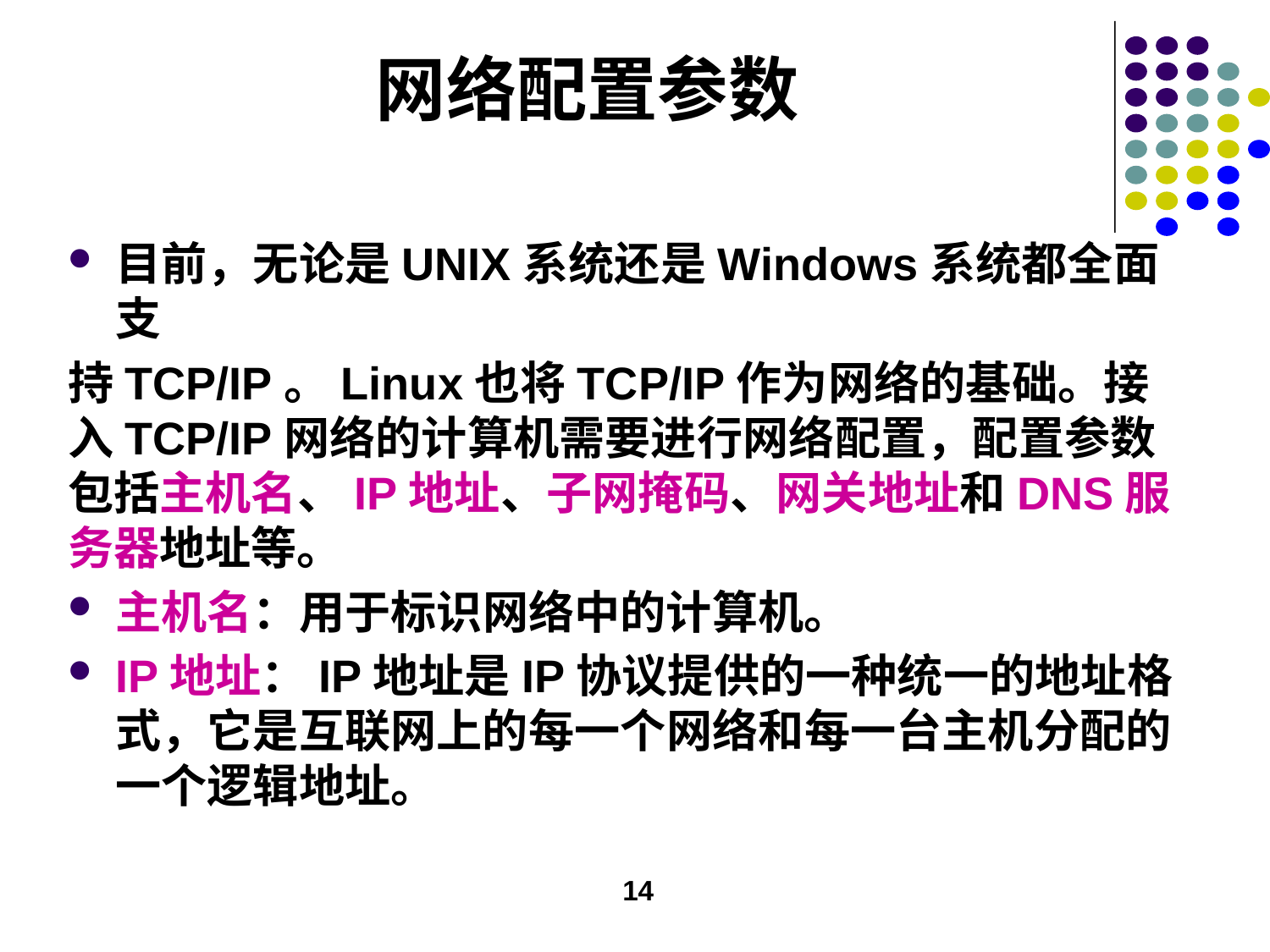

# 网络配置参数
目前，无论是UNIX系统还是Windows系统都全面支
持TCP/IP。Linux也将TCP/IP作为网络的基础。接入TCP/IP网络的计算机需要进行网络配置，配置参数包括主机名、IP地址、子网掩码、网关地址和DNS服务器地址等。
主机名：用于标识网络中的计算机。
IP地址：IP地址是IP协议提供的一种统一的地址格式，它是互联网上的每一个网络和每一台主机分配的一个逻辑地址。
14